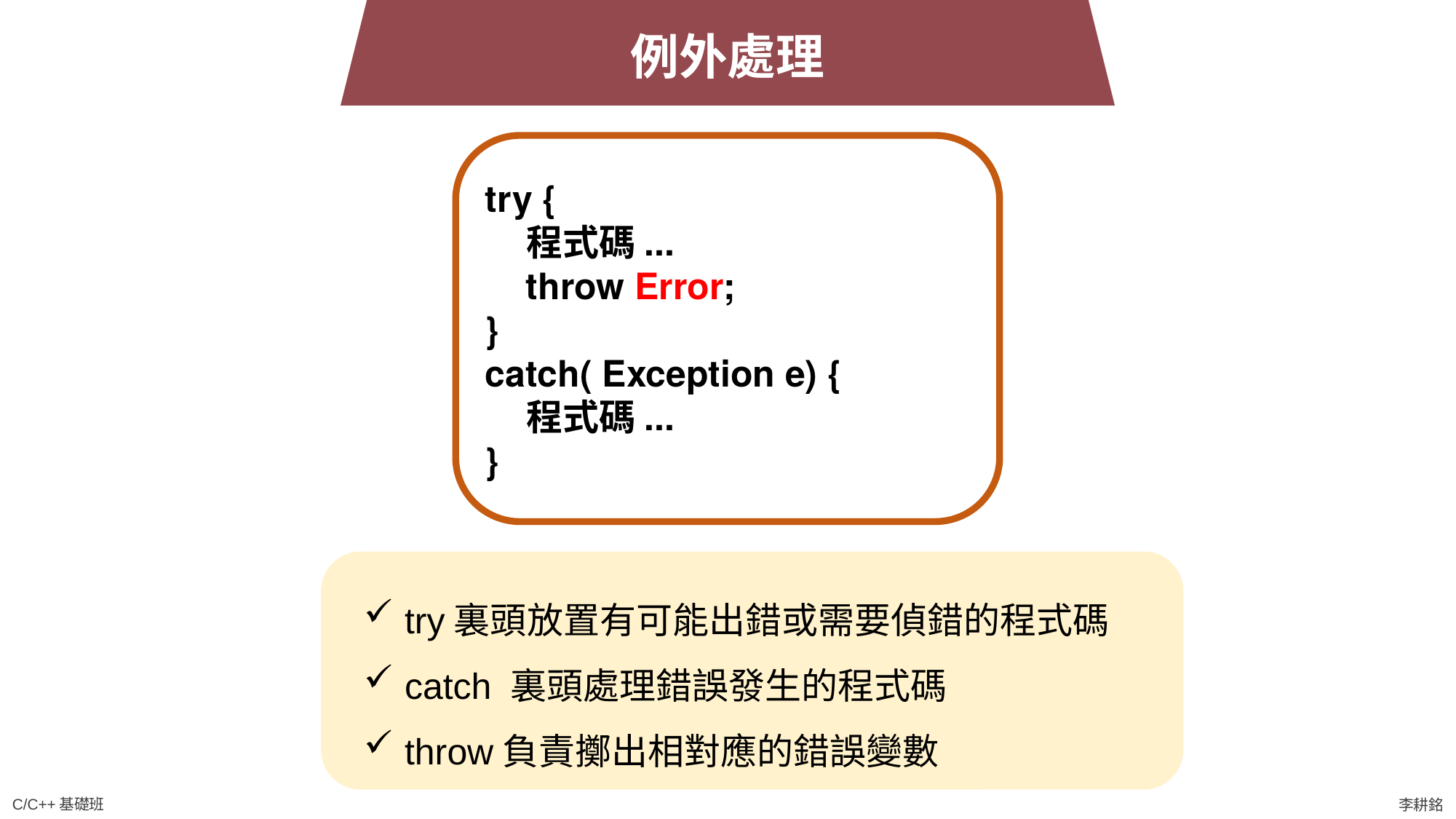

例外處理
try {
    程式碼...
    throw Error;
}
catch( Exception e) {
    程式碼...
}

try裏頭放置有可能出錯或需要偵錯的程式碼
catch 裏頭處理錯誤發生的程式碼
throw負責擲出相對應的錯誤變數
C/C++基礎班
李耕銘